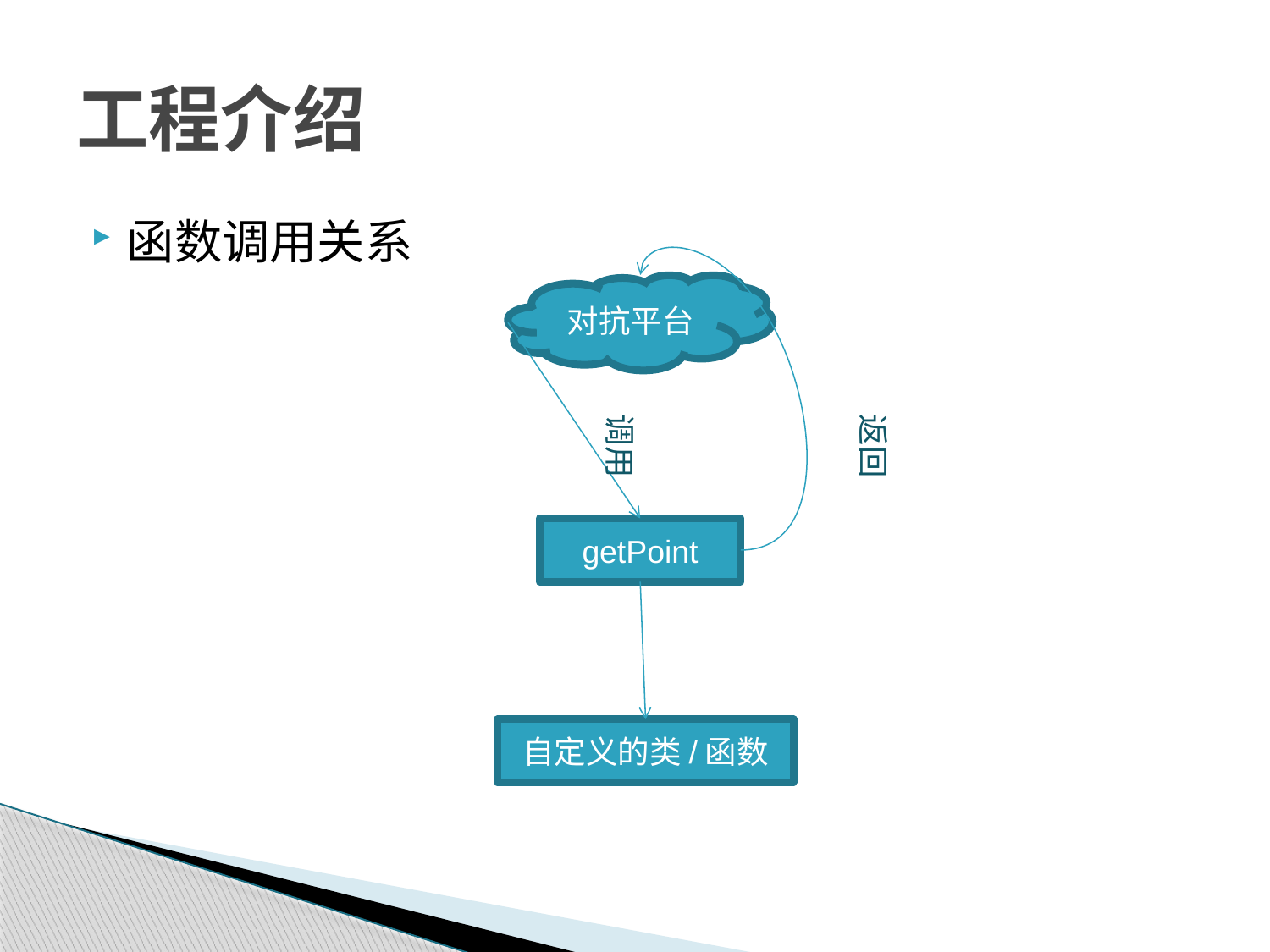

# 工程介绍
函数调用关系
对抗平台
调用
返回
getPoint
自定义的类/函数